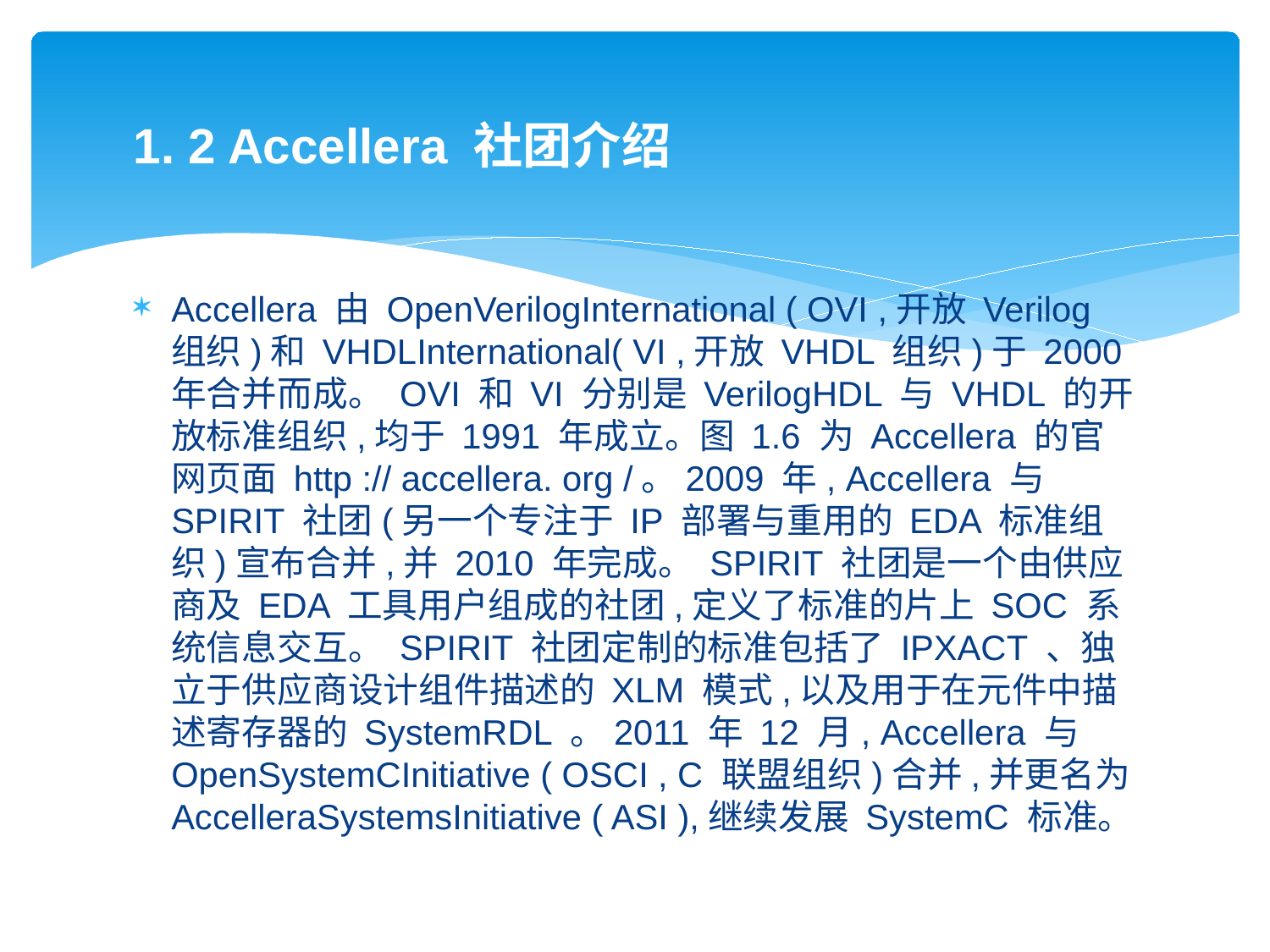

#
1. 2 Accellera 社团介绍
Accellera 由 OpenVerilogInternational ( OVI ,开放 Verilog 组织)和 VHDLInternational( VI ,开放 VHDL 组织)于 2000 年合并而成。 OVI 和 VI 分别是 VerilogHDL 与 VHDL 的开放标准组织,均于 1991 年成立。图 1.6 为 Accellera 的官网页面 http :// accellera. org /。2009 年, Accellera 与 SPIRIT 社团(另一个专注于 IP 部署与重用的 EDA 标准组织)宣布合并,并 2010 年完成。 SPIRIT 社团是一个由供应商及 EDA 工具用户组成的社团,定义了标准的片上 SOC 系统信息交互。 SPIRIT 社团定制的标准包括了 IPXACT 、独立于供应商设计组件描述的 XLM 模式,以及用于在元件中描述寄存器的 SystemRDL 。2011 年 12 月, Accellera 与 OpenSystemCInitiative ( OSCI , C 联盟组织)合并,并更名为AccelleraSystemsInitiative ( ASI ),继续发展 SystemC 标准。